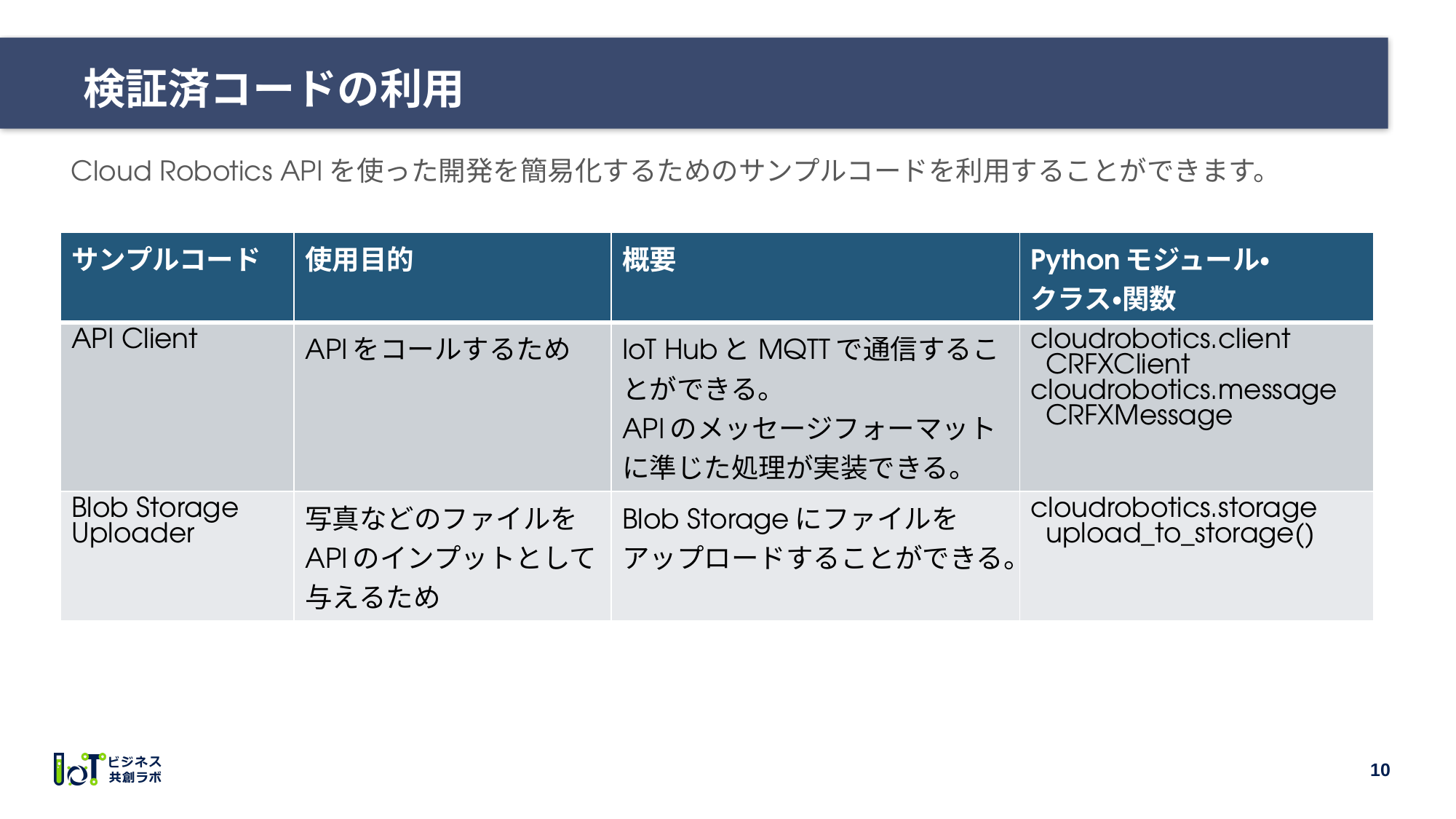

# 検証済コードの利用
Cloud Robotics APIを使った開発を簡易化するためのサンプルコードを利用することができます。
| サンプルコード | 使用目的 | 概要 | Pythonモジュール・ クラス・関数 |
| --- | --- | --- | --- |
| API Client | APIをコールするため | IoT HubとMQTTで通信することができる。 APIのメッセージフォーマットに準じた処理が実装できる。 | cloudrobotics.client CRFXClient cloudrobotics.message CRFXMessage |
| Blob Storage Uploader | 写真などのファイルをAPIのインプットとして与えるため | Blob Storageにファイルをアップロードすることができる。 | cloudrobotics.storage upload\_to\_storage() |